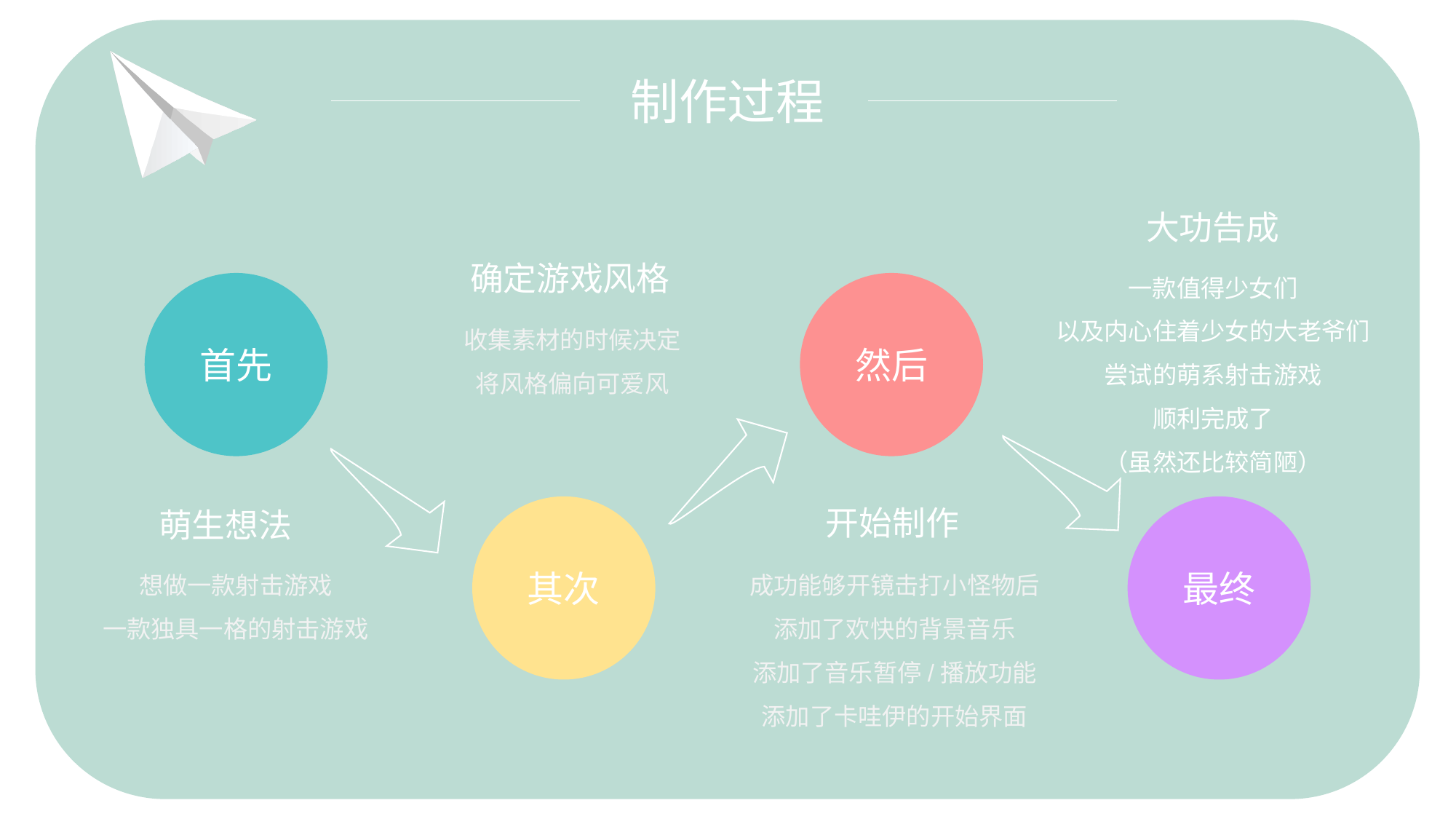

制作过程
大功告成
一款值得少女们
以及内心住着少女的大老爷们
尝试的萌系射击游戏
顺利完成了
（虽然还比较简陋）
确定游戏风格
收集素材的时候决定
将风格偏向可爱风

首先

然后

其次
开始制作
成功能够开镜击打小怪物后
添加了欢快的背景音乐
添加了音乐暂停/播放功能
添加了卡哇伊的开始界面

最终
    萌生想法
想做一款射击游戏
一款独具一格的射击游戏